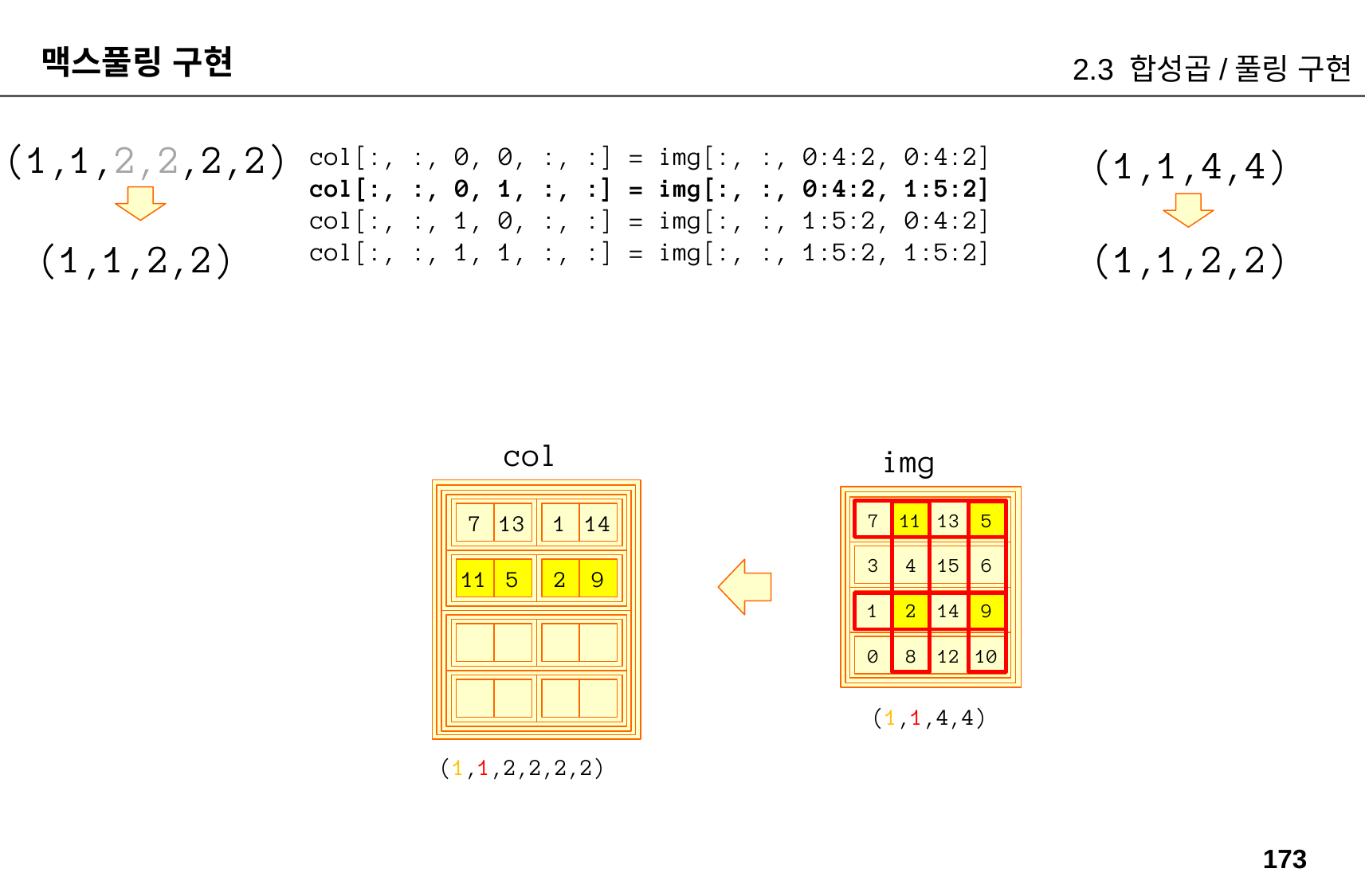

맥스풀링 구현
2.3 합성곱/풀링 구현
(1,1,2,2,2,2)
col[:, :, 0, 0, :, :] = img[:, :, 0:4:2, 0:4:2]
col[:, :, 0, 1, :, :] = img[:, :, 0:4:2, 1:5:2]
col[:, :, 1, 0, :, :] = img[:, :, 1:5:2, 0:4:2]
col[:, :, 1, 1, :, :] = img[:, :, 1:5:2, 1:5:2]
(1,1,4,4)

(1,1,2,2)
(1,1,2,2)
col
img

7
11
13
5

7
13
1
14

3
4
15
6

11
5
2
9

1
2
14
9

0
8
12
10

(1,1,4,4)
(1,1,2,2,2,2)